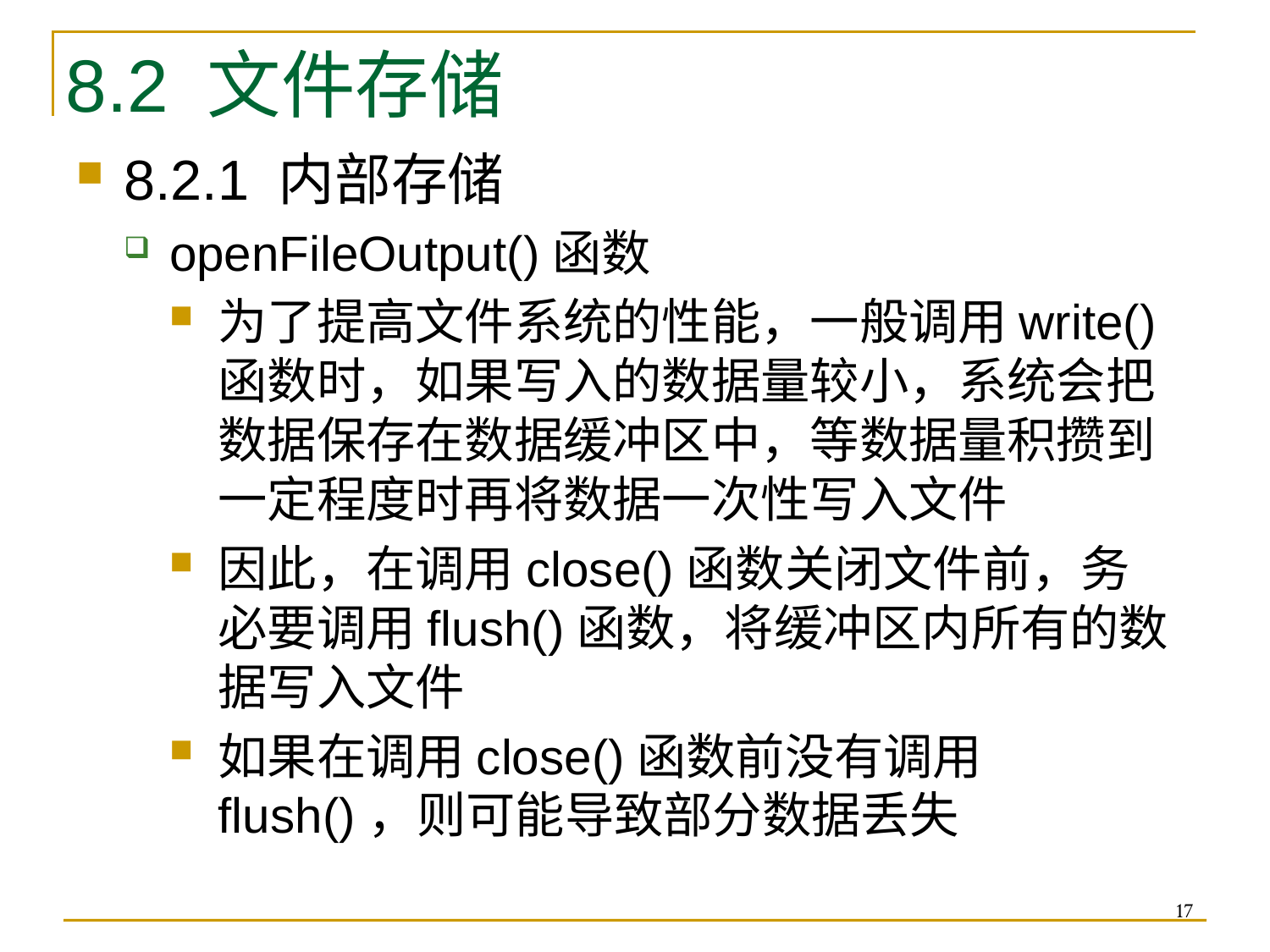

# 8.2 文件存储
8.2.1 内部存储
openFileOutput()函数
为了提高文件系统的性能，一般调用write()函数时，如果写入的数据量较小，系统会把数据保存在数据缓冲区中，等数据量积攒到一定程度时再将数据一次性写入文件
因此，在调用close()函数关闭文件前，务必要调用flush()函数，将缓冲区内所有的数据写入文件
如果在调用close()函数前没有调用flush()，则可能导致部分数据丢失
17